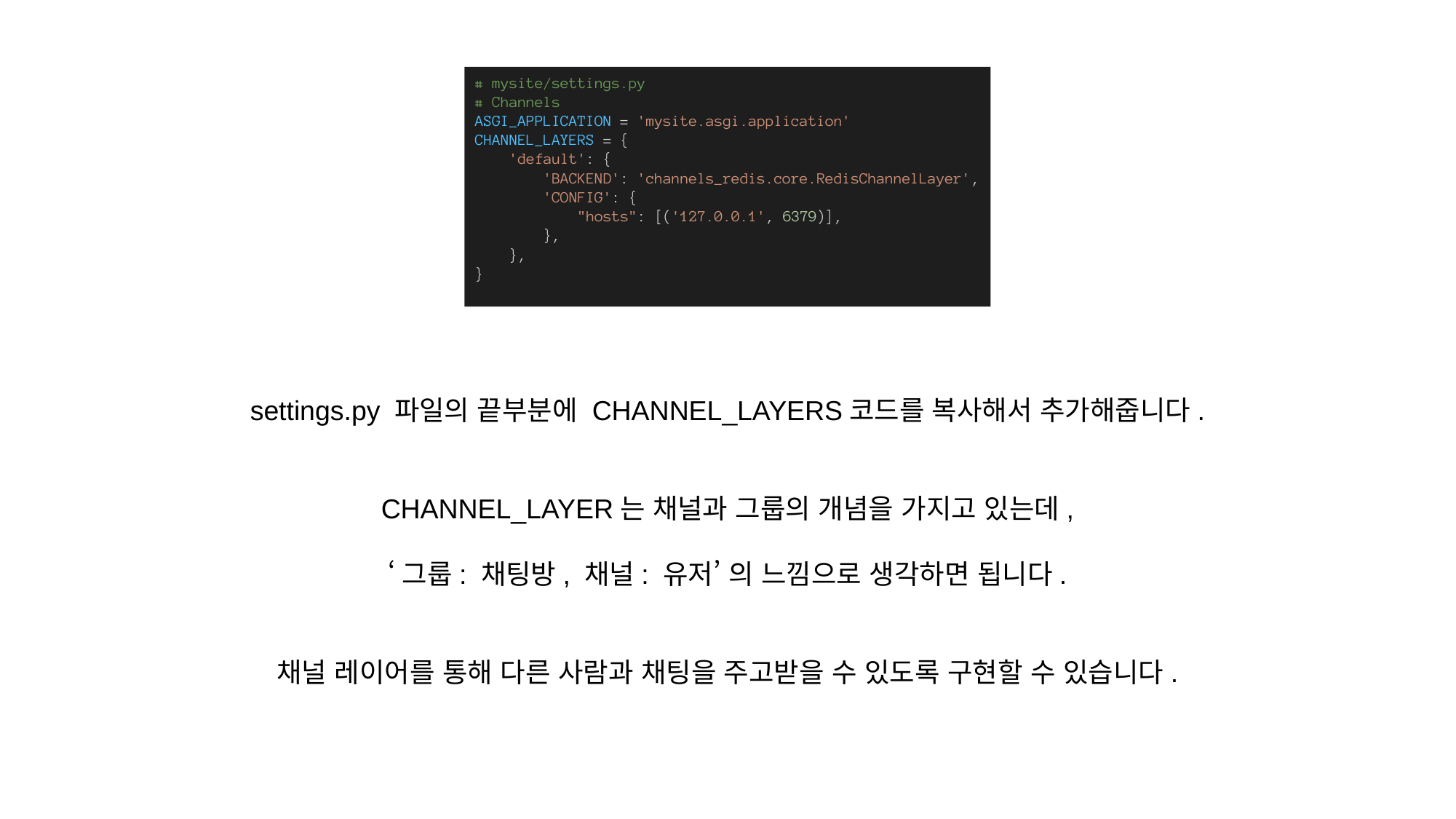

# mysite/settings.py
# Channels
ASGI_APPLICATION = 'mysite.asgi.application'
CHANNEL_LAYERS = {
    'default': {
        'BACKEND': 'channels_redis.core.RedisChannelLayer',
        'CONFIG': {
            "hosts": [('127.0.0.1', 6379)],
        },
    },
}

settings.py 파일의 끝부분에 CHANNEL_LAYERS코드를 복사해서 추가해줍니다.

CHANNEL_LAYER는 채널과 그룹의 개념을 가지고 있는데,

‘그룹: 채팅방, 채널: 유저’ 의 느낌으로 생각하면 됩니다.

채널 레이어를 통해 다른 사람과 채팅을 주고받을 수 있도록 구현할 수 있습니다.